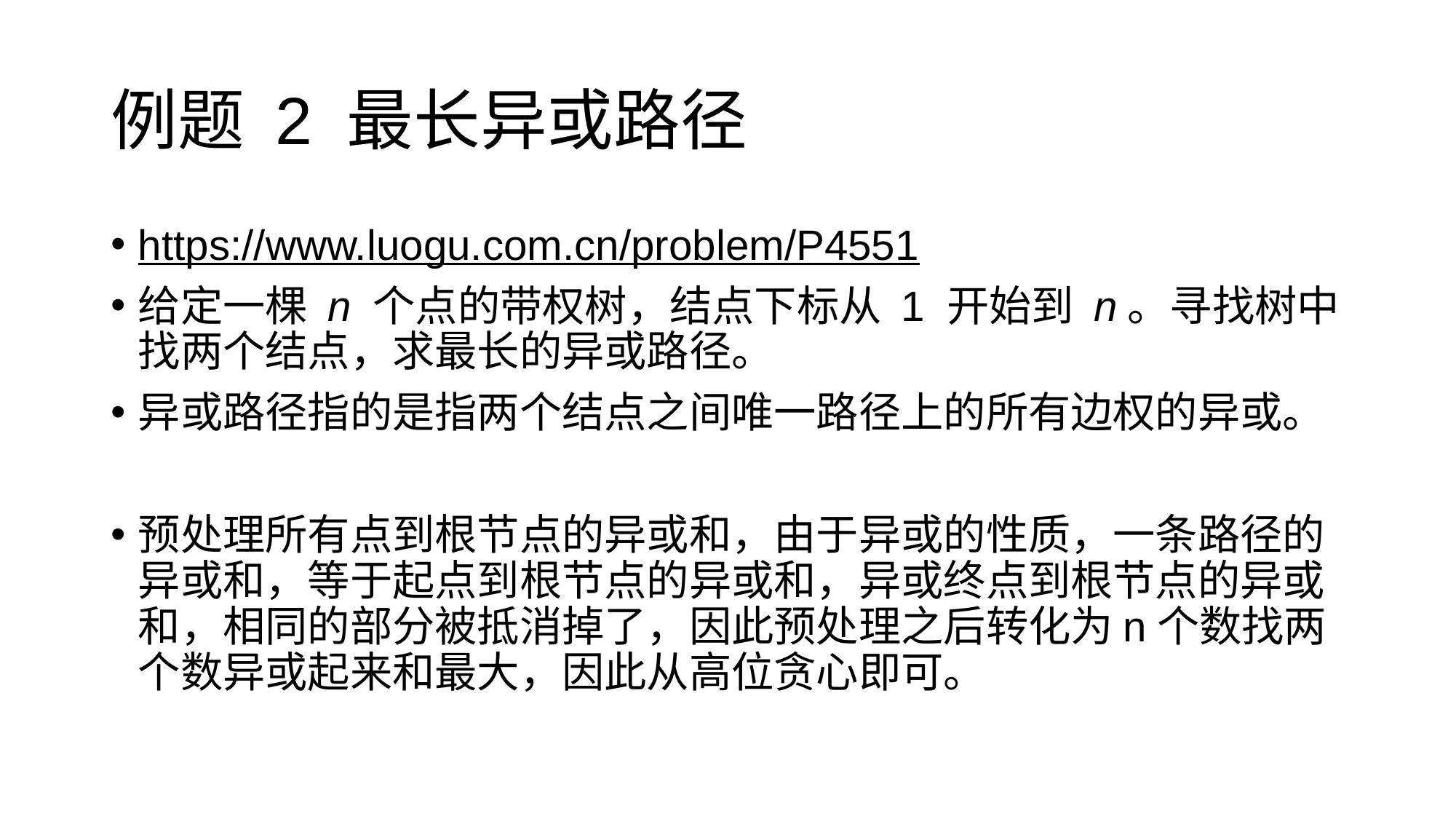

# 例题 2 最长异或路径
https://www.luogu.com.cn/problem/P4551
给定一棵 n 个点的带权树，结点下标从 1 开始到 n。寻找树中找两个结点，求最长的异或路径。
异或路径指的是指两个结点之间唯一路径上的所有边权的异或。

预处理所有点到根节点的异或和，由于异或的性质，一条路径的异或和，等于起点到根节点的异或和，异或终点到根节点的异或和，相同的部分被抵消掉了，因此预处理之后转化为n个数找两个数异或起来和最大，因此从高位贪心即可。